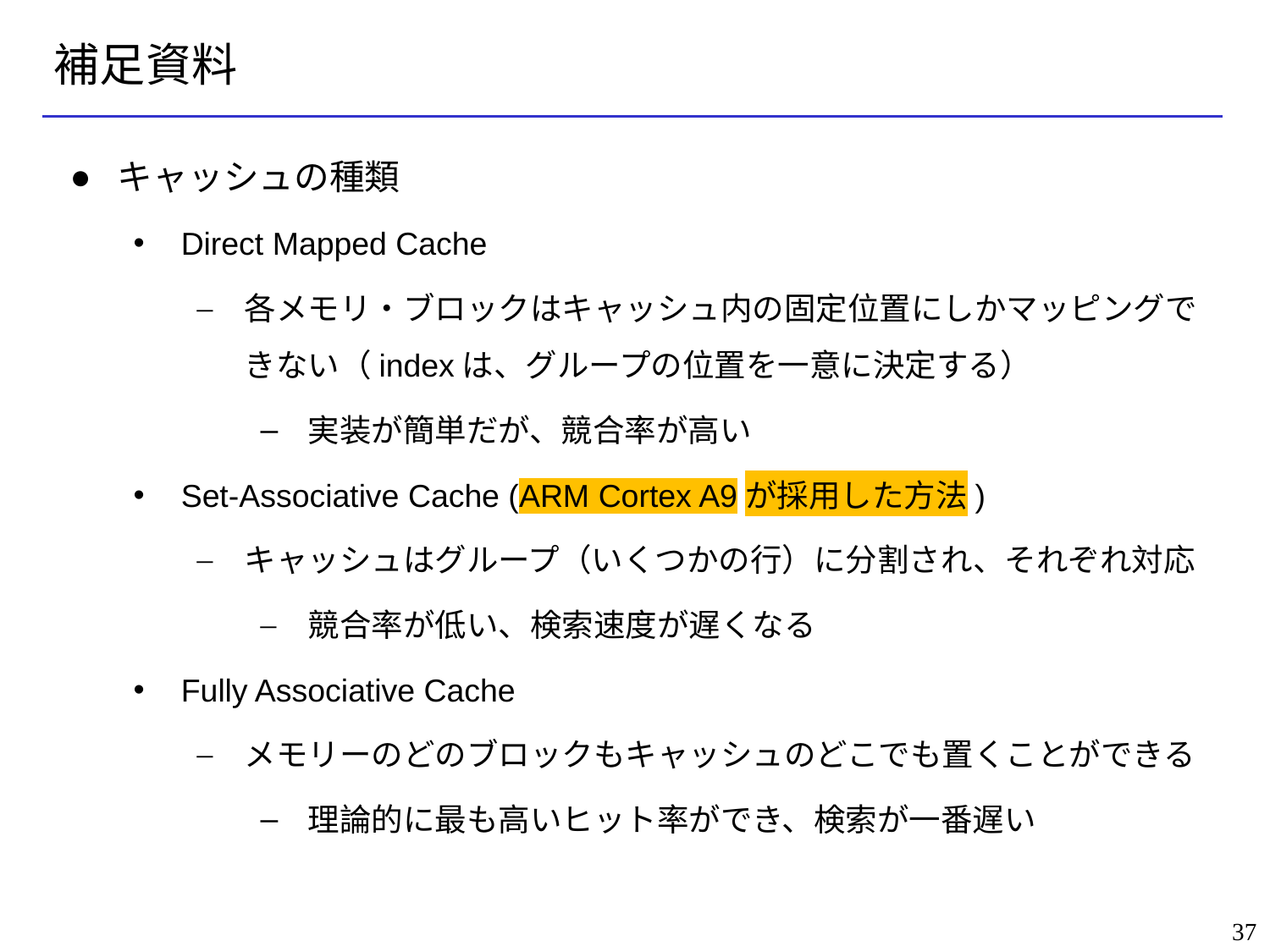

# 補足資料
キャッシュの種類
Direct Mapped Cache
各メモリ・ブロックはキャッシュ内の固定位置にしかマッピングできない（indexは、グループの位置を一意に決定する）
実装が簡単だが、競合率が高い
Set-Associative Cache (ARM Cortex A9が採用した方法)
キャッシュはグループ（いくつかの行）に分割され、それぞれ対応
競合率が低い、検索速度が遅くなる
Fully Associative Cache
メモリーのどのブロックもキャッシュのどこでも置くことができる
理論的に最も高いヒット率ができ、検索が一番遅い

37